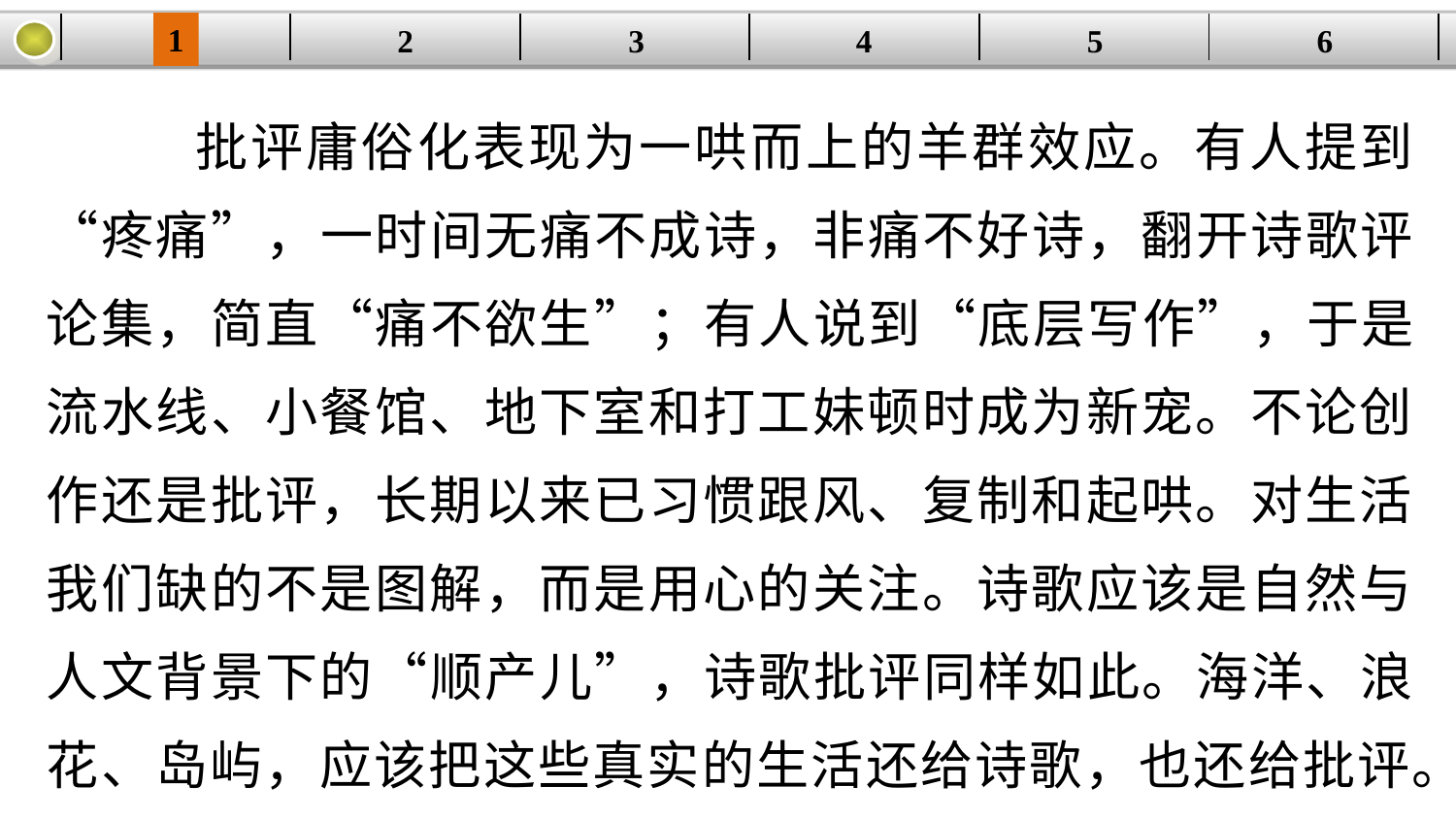

1
3
4
5
6
2
|  |  |  |  |  |  |
| --- | --- | --- | --- | --- | --- |

         批评庸俗化表现为一哄而上的羊群效应。有人提到“疼痛”，一时间无痛不成诗，非痛不好诗，翻开诗歌评论集，简直“痛不欲生”；有人说到“底层写作”，于是流水线、小餐馆、地下室和打工妹顿时成为新宠。不论创作还是批评，长期以来已习惯跟风、复制和起哄。对生活我们缺的不是图解，而是用心的关注。诗歌应该是自然与人文背景下的“顺产儿”，诗歌批评同样如此。海洋、浪花、岛屿，应该把这些真实的生活还给诗歌，也还给批评。